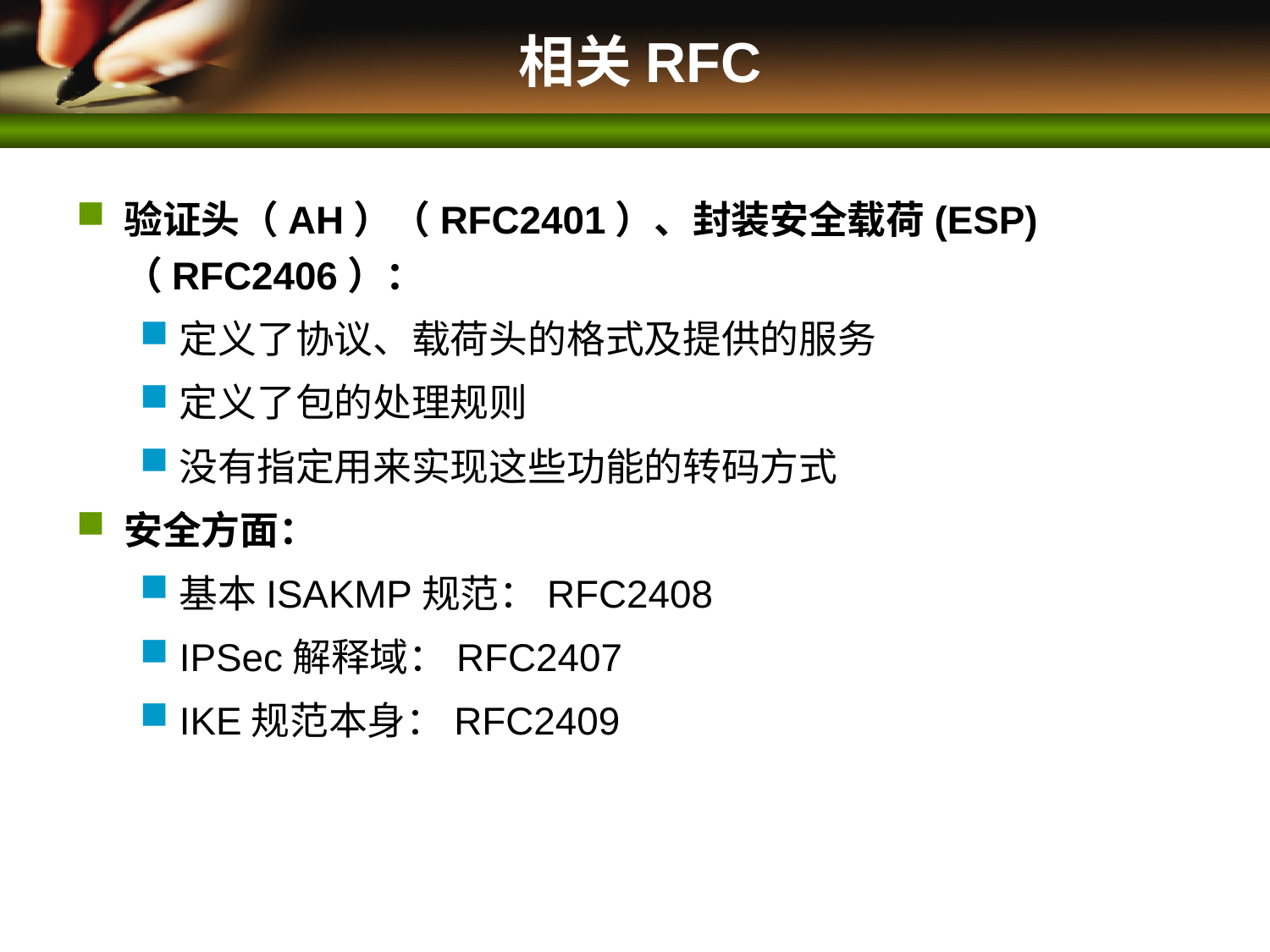

# 相关RFC
验证头（AH）（RFC2401）、封装安全载荷(ESP)（RFC2406）：
定义了协议、载荷头的格式及提供的服务
定义了包的处理规则
没有指定用来实现这些功能的转码方式
安全方面：
基本ISAKMP规范：RFC2408
IPSec解释域：RFC2407
IKE规范本身：RFC2409